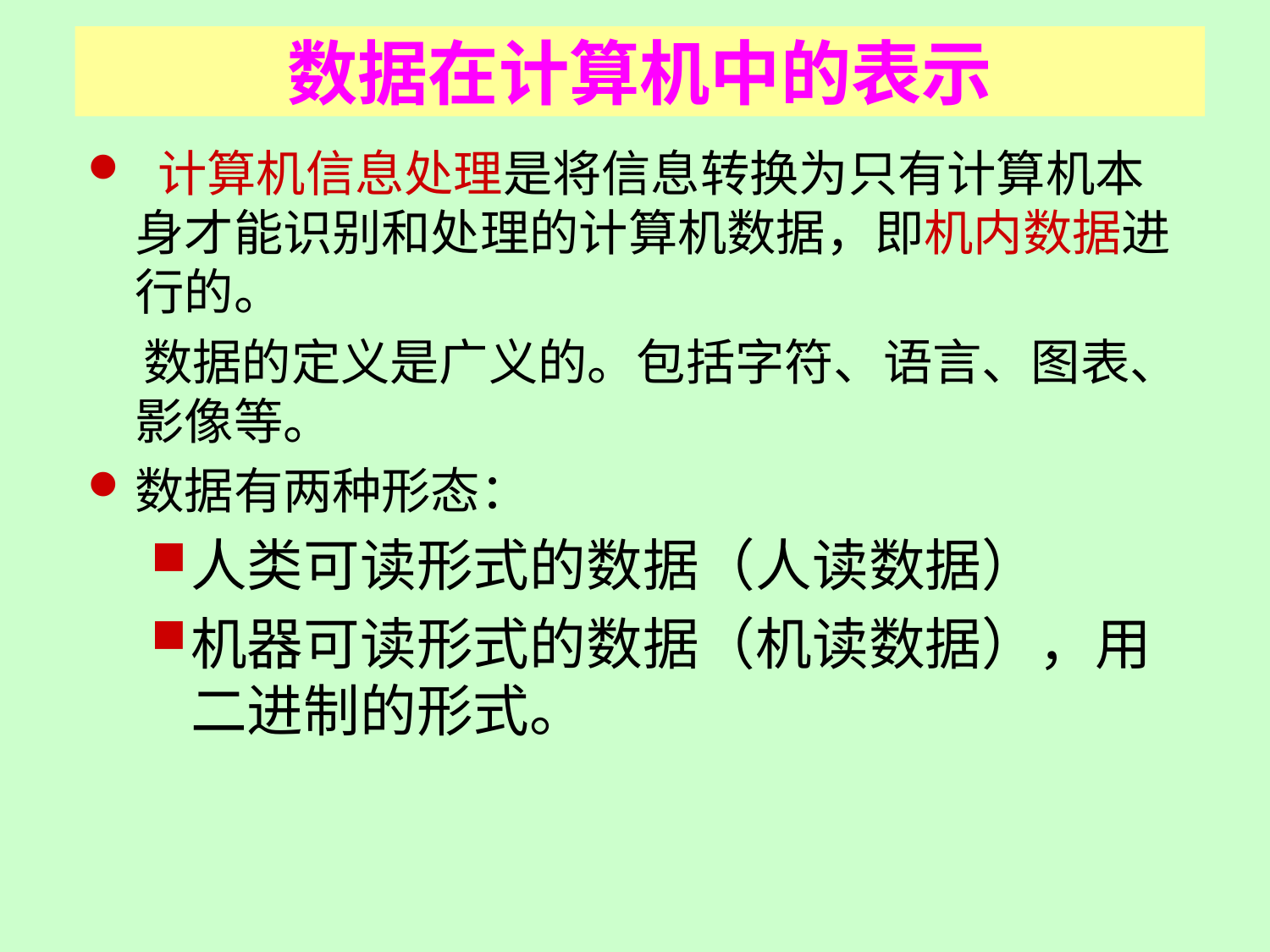

# 数据在计算机中的表示
 计算机信息处理是将信息转换为只有计算机本身才能识别和处理的计算机数据，即机内数据进行的。
    数据的定义是广义的。包括字符、语言、图表、影像等。
数据有两种形态：
人类可读形式的数据（人读数据）
机器可读形式的数据（机读数据），用二进制的形式。
73